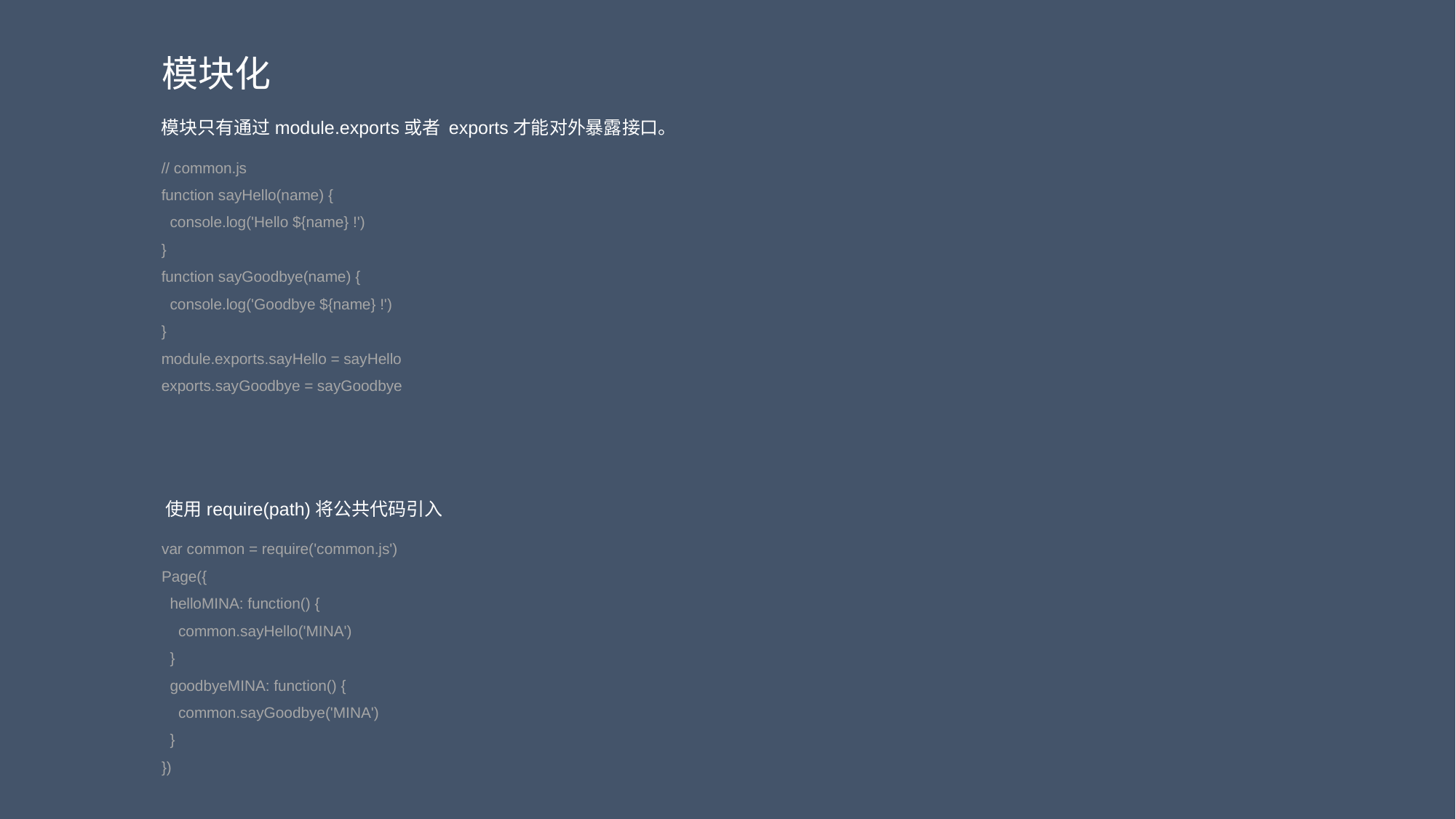

模块化
模块只有通过module.exports或者 exports才能对外暴露接口。
// common.js
function sayHello(name) {
  console.log('Hello ${name} !')
}
function sayGoodbye(name) {
  console.log('Goodbye ${name} !')
}
module.exports.sayHello = sayHello
exports.sayGoodbye = sayGoodbye
​使用require(path)将公共代码引入
var common = require('common.js')
Page({
  helloMINA: function() {
    common.sayHello('MINA')
  }
  goodbyeMINA: function() {
    common.sayGoodbye('MINA')
  }
})